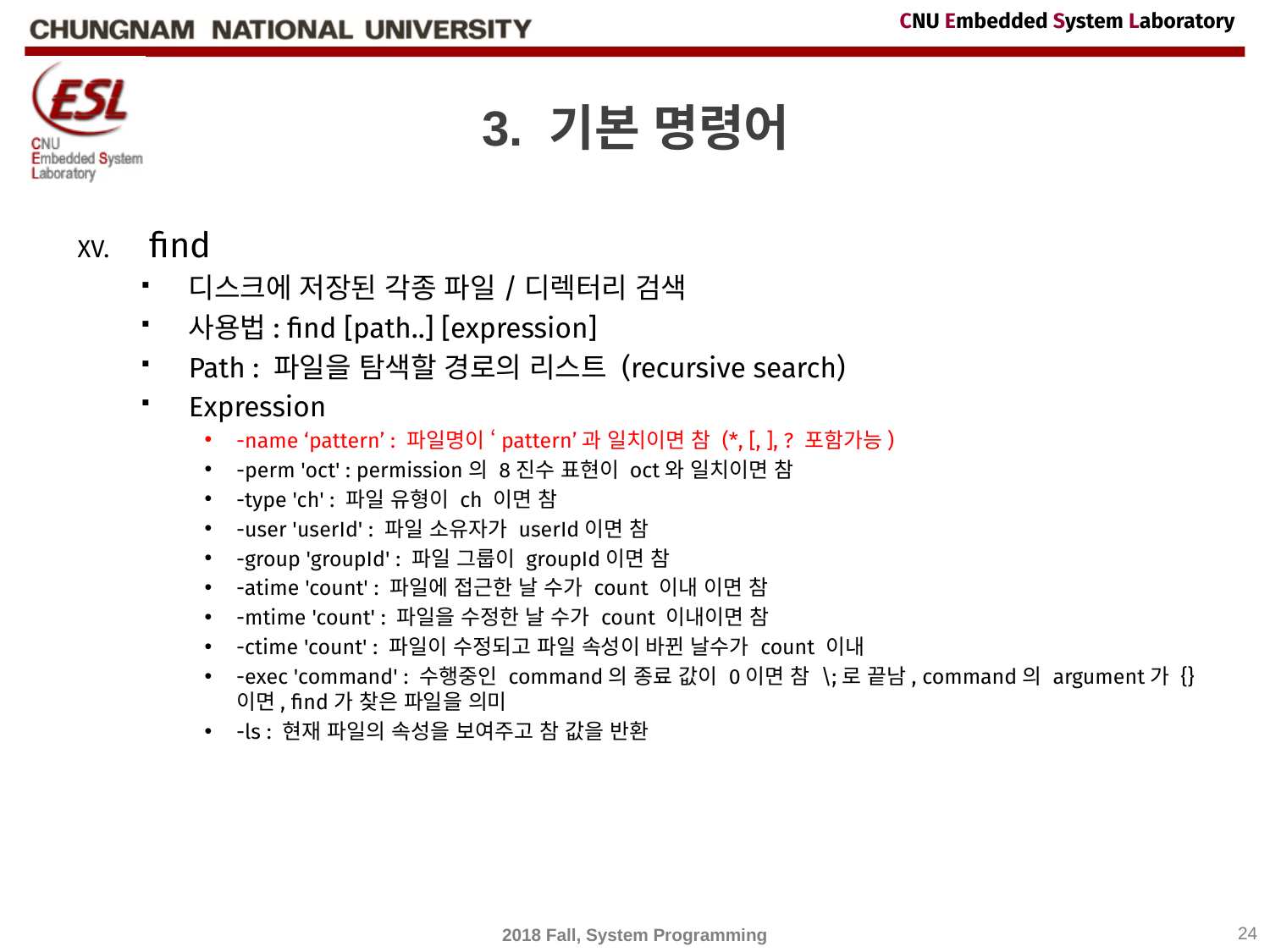

# 3. 기본 명령어
find
디스크에 저장된 각종 파일/디렉터리 검색
사용법: find [path..] [expression]
Path : 파일을 탐색할 경로의 리스트 (recursive search)
Expression
-name ‘pattern’ : 파일명이 ‘pattern’과 일치이면 참 (*, [, ], ? 포함가능)
-perm 'oct' : permission의 8진수 표현이 oct와 일치이면 참
-type 'ch' : 파일 유형이 ch 이면 참
-user 'userId' : 파일 소유자가 userId이면 참
-group 'groupId' : 파일 그룹이 groupId이면 참
-atime 'count' : 파일에 접근한 날 수가 count 이내 이면 참
-mtime 'count' : 파일을 수정한 날 수가 count 이내이면 참
-ctime 'count' : 파일이 수정되고 파일 속성이 바뀐 날수가 count 이내
-exec 'command' : 수행중인 command의 종료 값이 0이면 참 \;로 끝남, command의 argument가 {}이면, find가 찾은 파일을 의미
-ls : 현재 파일의 속성을 보여주고 참 값을 반환

2018 Fall, System Programming
24